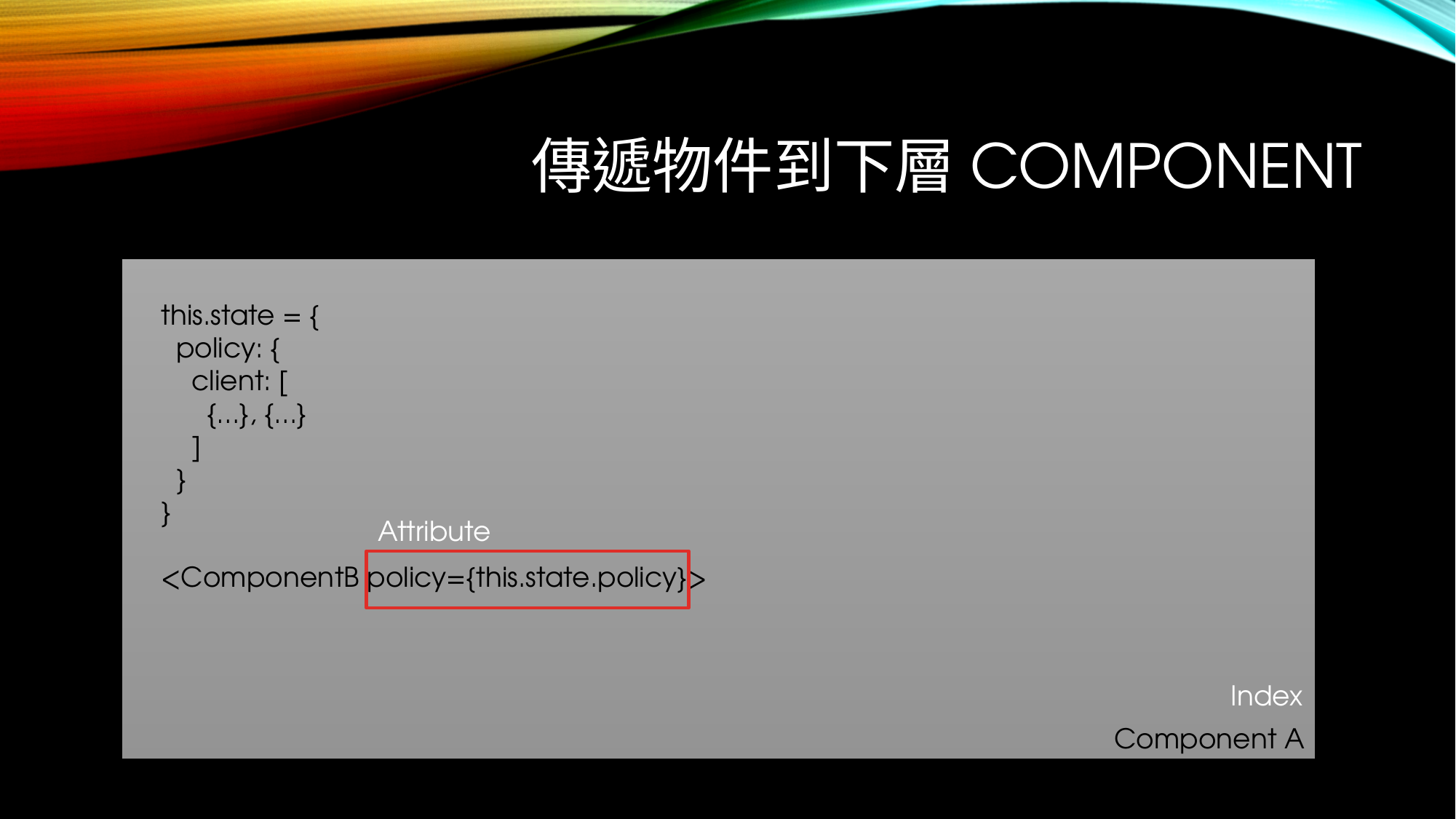

# 傳遞物件到下層Component
Component A
this.state = {
  policy: {
    client: [
      {…}, {…}
    ]
  }
}

<ComponentB policy={this.state.policy}>
Attribute

Index